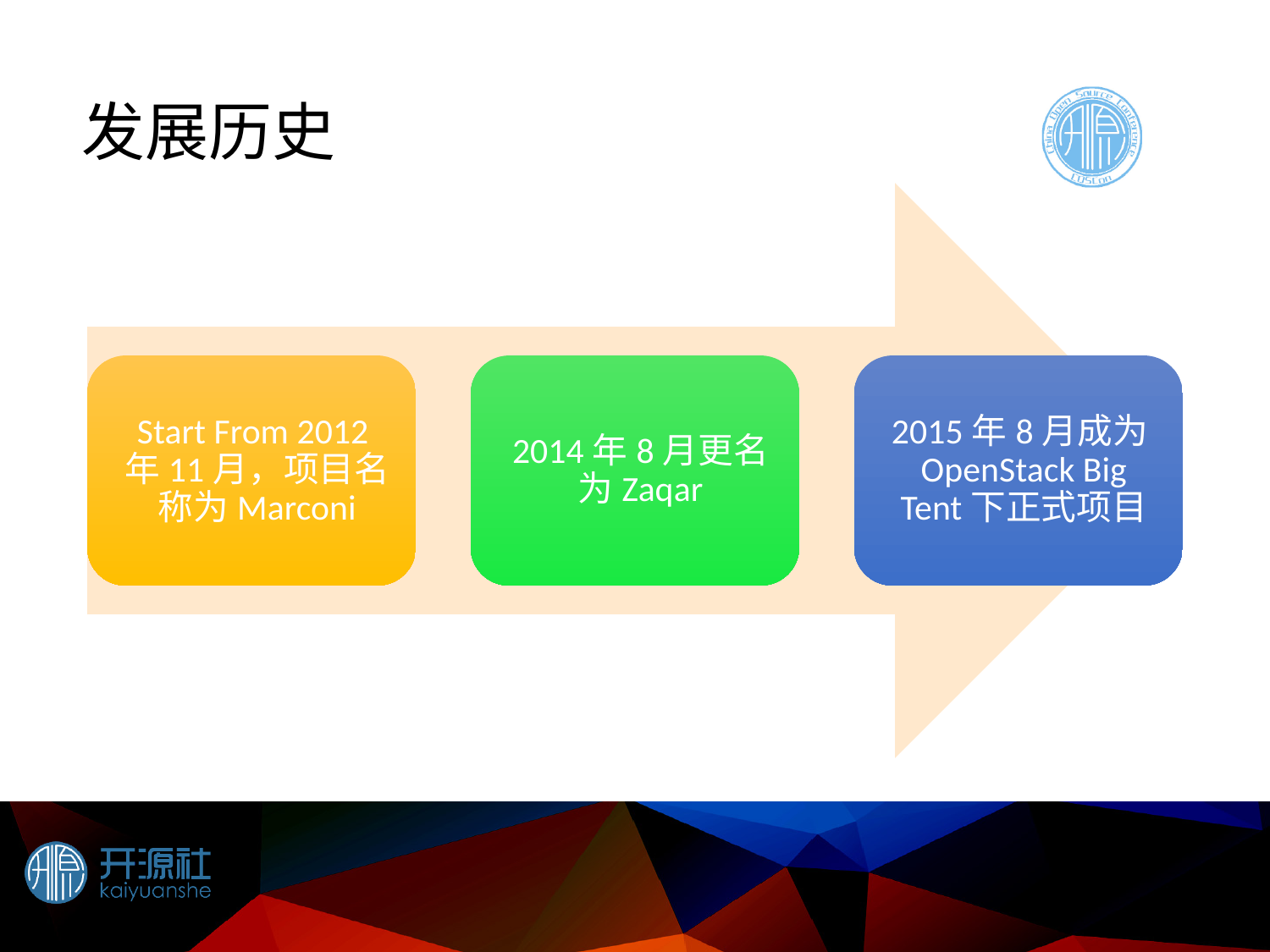

# 发展历史
Start From 2012年11月，项目名称为Marconi
2014年8月更名为Zaqar
2015年8月成为OpenStack Big Tent下正式项目